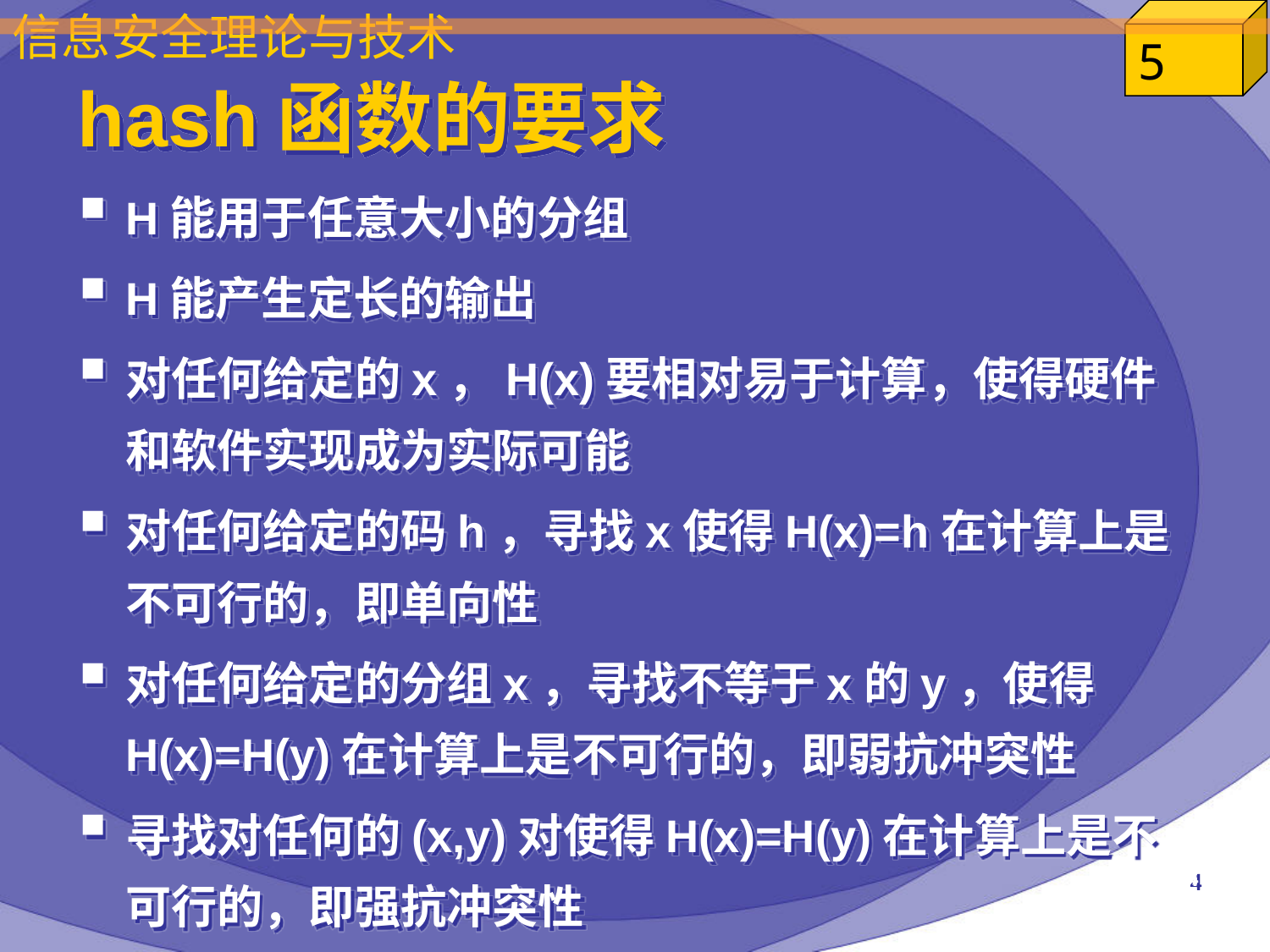

hash函数的要求
H能用于任意大小的分组
H能产生定长的输出
对任何给定的x，H(x)要相对易于计算，使得硬件和软件实现成为实际可能
对任何给定的码h，寻找x使得H(x)=h在计算上是不可行的，即单向性
对任何给定的分组x，寻找不等于x的y，使得H(x)=H(y)在计算上是不可行的，即弱抗冲突性
寻找对任何的(x,y)对使得H(x)=H(y)在计算上是不可行的，即强抗冲突性
4